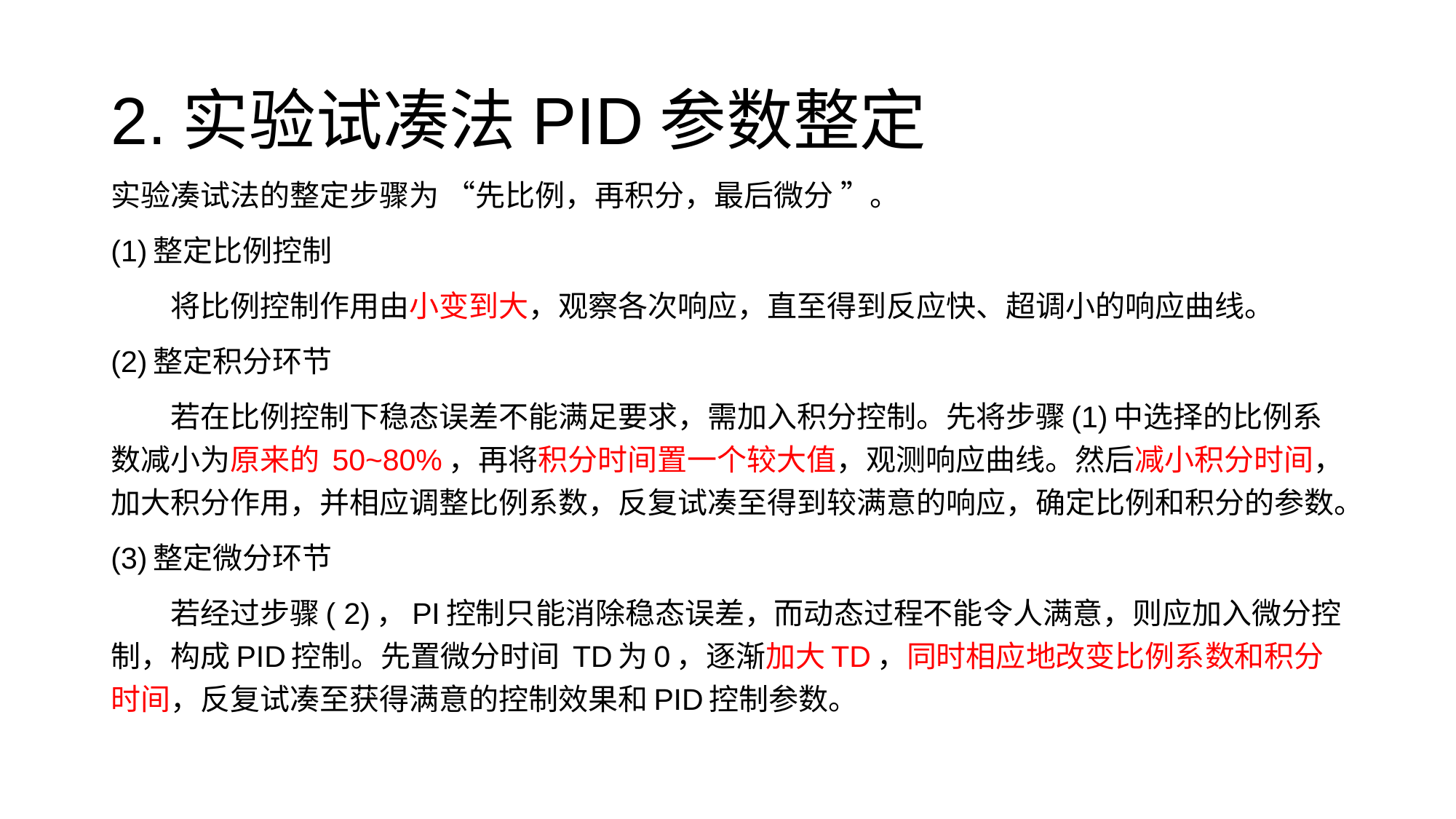

# 2.实验试凑法PID参数整定
实验凑试法的整定步骤为 “先比例，再积分，最后微分 ”。
(1)整定比例控制
        将比例控制作用由小变到大，观察各次响应，直至得到反应快、超调小的响应曲线。
(2)整定积分环节
        若在比例控制下稳态误差不能满足要求，需加入积分控制。先将步骤(1)中选择的比例系数减小为原来的 50~80%，再将积分时间置一个较大值，观测响应曲线。然后减小积分时间，加大积分作用，并相应调整比例系数，反复试凑至得到较满意的响应，确定比例和积分的参数。
(3)整定微分环节
        若经过步骤( 2)，PI控制只能消除稳态误差，而动态过程不能令人满意，则应加入微分控制，构成PID控制。先置微分时间 TD为0，逐渐加大TD，同时相应地改变比例系数和积分时间，反复试凑至获得满意的控制效果和PID控制参数。